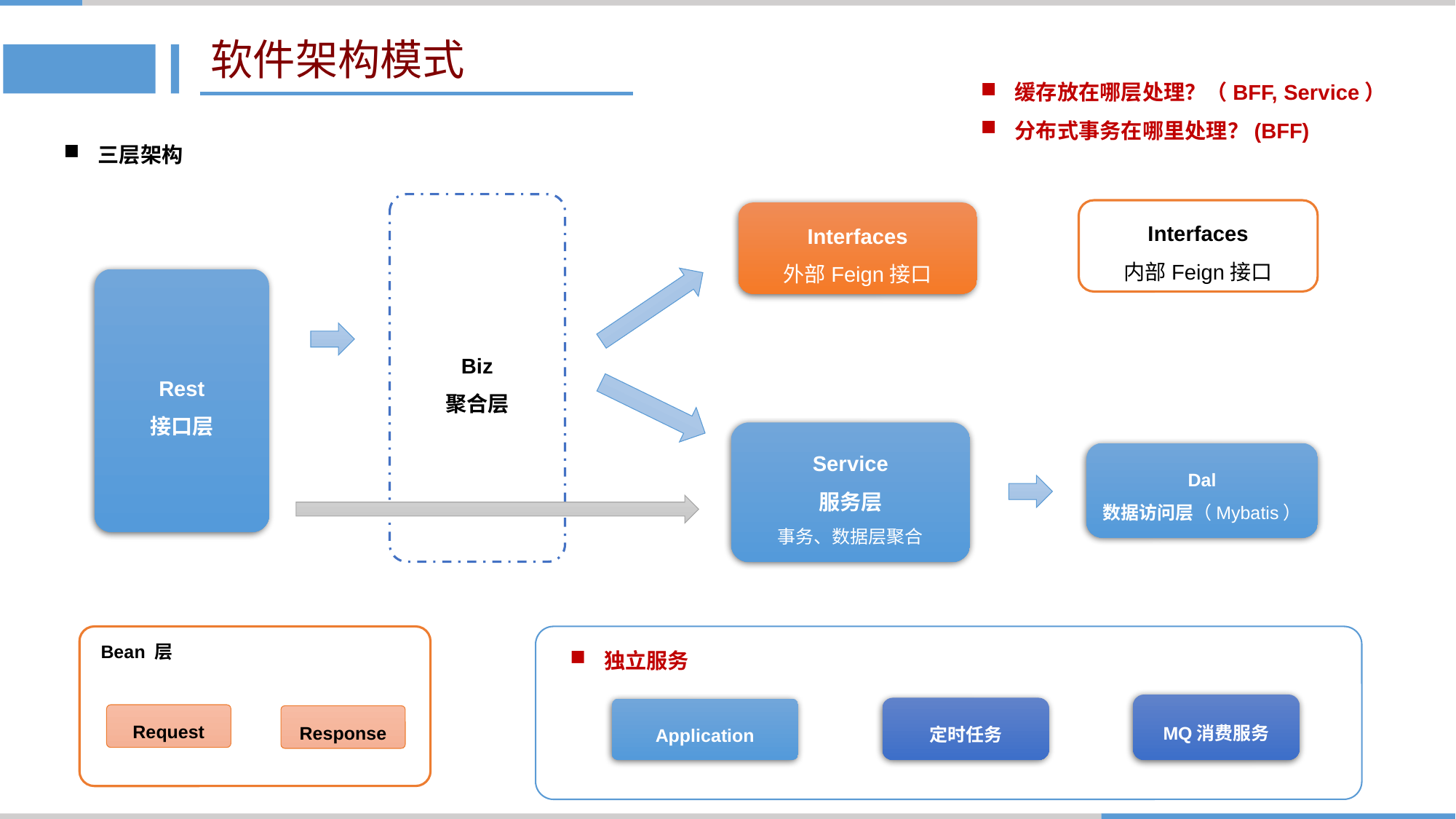

# 软件架构模式

缓存放在哪层处理？（BFF, Service）
分布式事务在哪里处理？(BFF)
三层架构
Biz
聚合层
Interfaces
内部Feign接口
Interfaces
外部Feign接口
Rest
接口层

Service
服务层
事务、数据层聚合
Dal
数据访问层（Mybatis）

Bean 层
独立服务
MQ消费服务
定时任务
Application
Request
Response